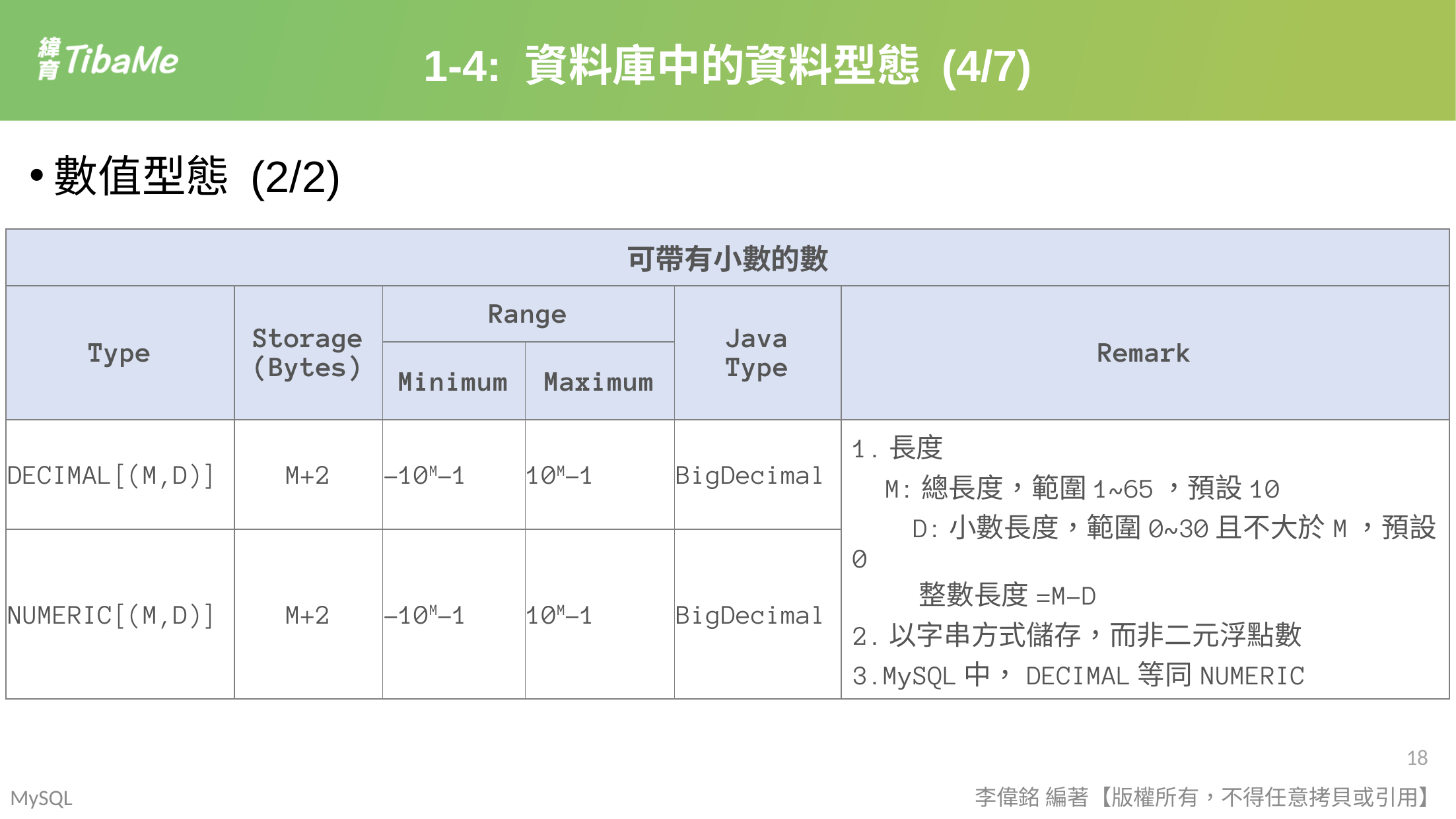

1-4: 資料庫中的資料型態 (4/7)
數值型態 (2/2)

| 可帶有小數的數 |  |  |  |  |  |
| --- | --- | --- | --- | --- | --- |
| Type | Storage (Bytes) | Range |  | Java Type | Remark |
|  |  | Minimum | Maximum |  |  |
| DECIMAL[(M,D)] | M+2 | -10M-1 | 10M-1 | BigDecimal | 1.長度 M:總長度，範圍1~65，預設10 D:小數長度，範圍0~30且不大於M，預設0 整數長度=M-D 2.以字串方式儲存，而非二元浮點數 3.MySQL中，DECIMAL等同NUMERIC |
| NUMERIC[(M,D)] | M+2 | -10M-1 | 10M-1 | BigDecimal |  |
MySQL
李偉銘 編著【版權所有，不得任意拷貝或引用】